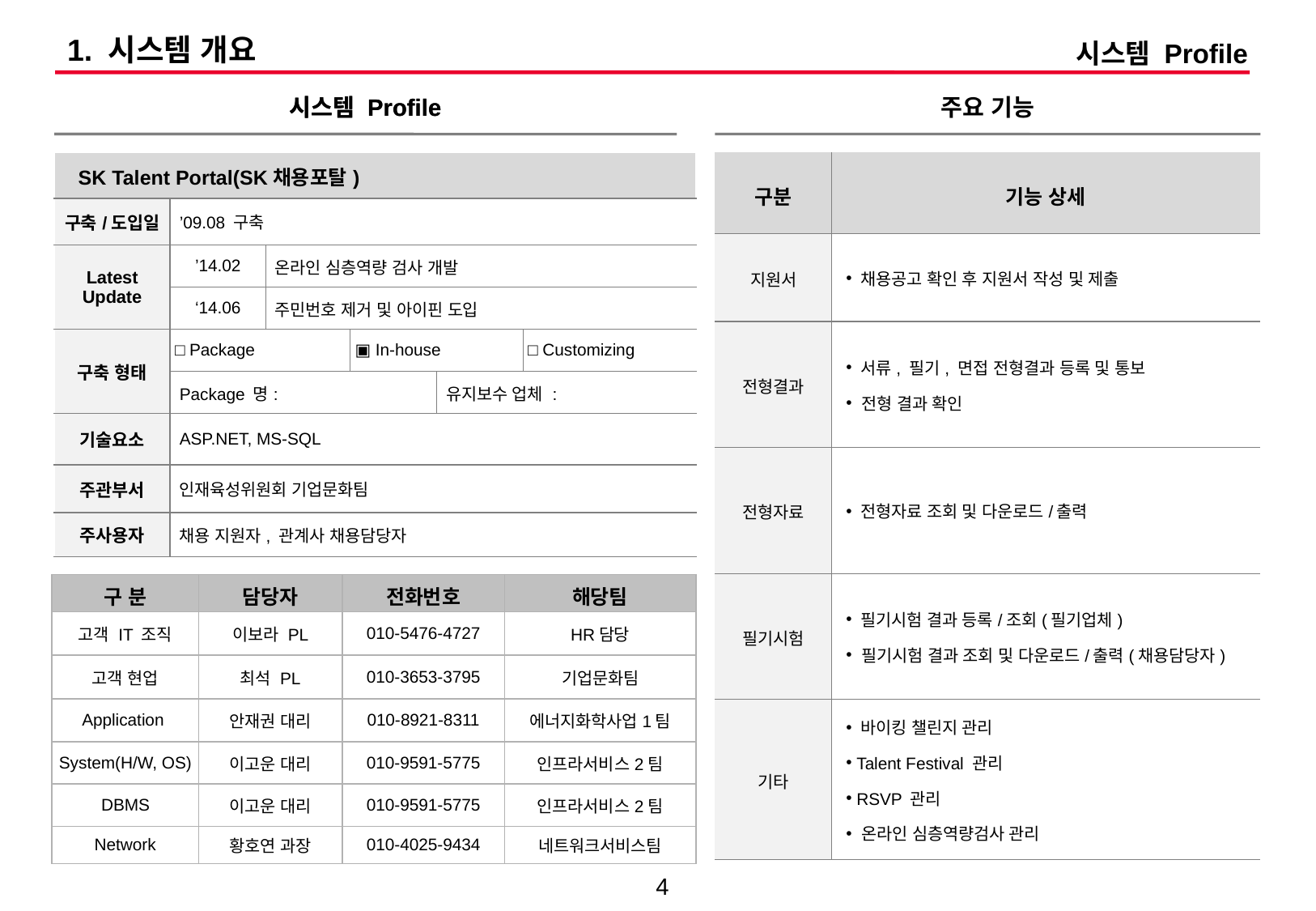

# 1. 시스템 개요
시스템 Profile
시스템 Profile

시스템 Profile

주요 기능

| SK Talent Portal(SK채용포탈) |  |  |  |  |  |
| --- | --- | --- | --- | --- | --- |
| 구축/도입일 | ’09.08 구축 |  |  |  |  |
| Latest Update | ’14.02 | 온라인 심층역량 검사 개발 |  |  |  |
|  | ‘14.06 | 주민번호 제거 및 아이핀 도입 |  |  |  |
| 구축 형태 | □ Package |  | ▣ In-house |  | □ Customizing |
|  | Package 명: |  |  | 유지보수 업체 : |  |
| 기술요소 | ASP.NET, MS-SQL |  |  |  |  |
| 주관부서 | 인재육성위원회 기업문화팀 |  |  |  |  |
| 주사용자 | 채용 지원자, 관계사 채용담당자 |  |  |  |  |
| 구분 | 기능 상세 |
| --- | --- |
| 지원서 | 채용공고 확인 후 지원서 작성 및 제출 |
| 전형결과 | 서류, 필기, 면접 전형결과 등록 및 통보 전형 결과 확인 |
| 전형자료 | 전형자료 조회 및 다운로드/출력 |
| 필기시험 | 필기시험 결과 등록/조회(필기업체) 필기시험 결과 조회 및 다운로드/출력(채용담당자) |
| 기타 | 바이킹 챌린지 관리 Talent Festival 관리 RSVP 관리 온라인 심층역량검사 관리 |
| 구 분 | 담당자 | 전화번호 | 해당팀 |
| --- | --- | --- | --- |
| 고객 IT 조직 | 이보라 PL | 010-5476-4727 | HR담당 |
| 고객 현업 | 최석 PL | 010-3653-3795 | 기업문화팀 |
| Application | 안재권 대리 | 010-8921-8311 | 에너지화학사업1팀 |
| System(H/W, OS) | 이고운 대리 | 010-9591-5775 | 인프라서비스2팀 |
| DBMS | 이고운 대리 | 010-9591-5775 | 인프라서비스2팀 |
| Network | 황호연 과장 | 010-4025-9434 | 네트워크서비스팀 |